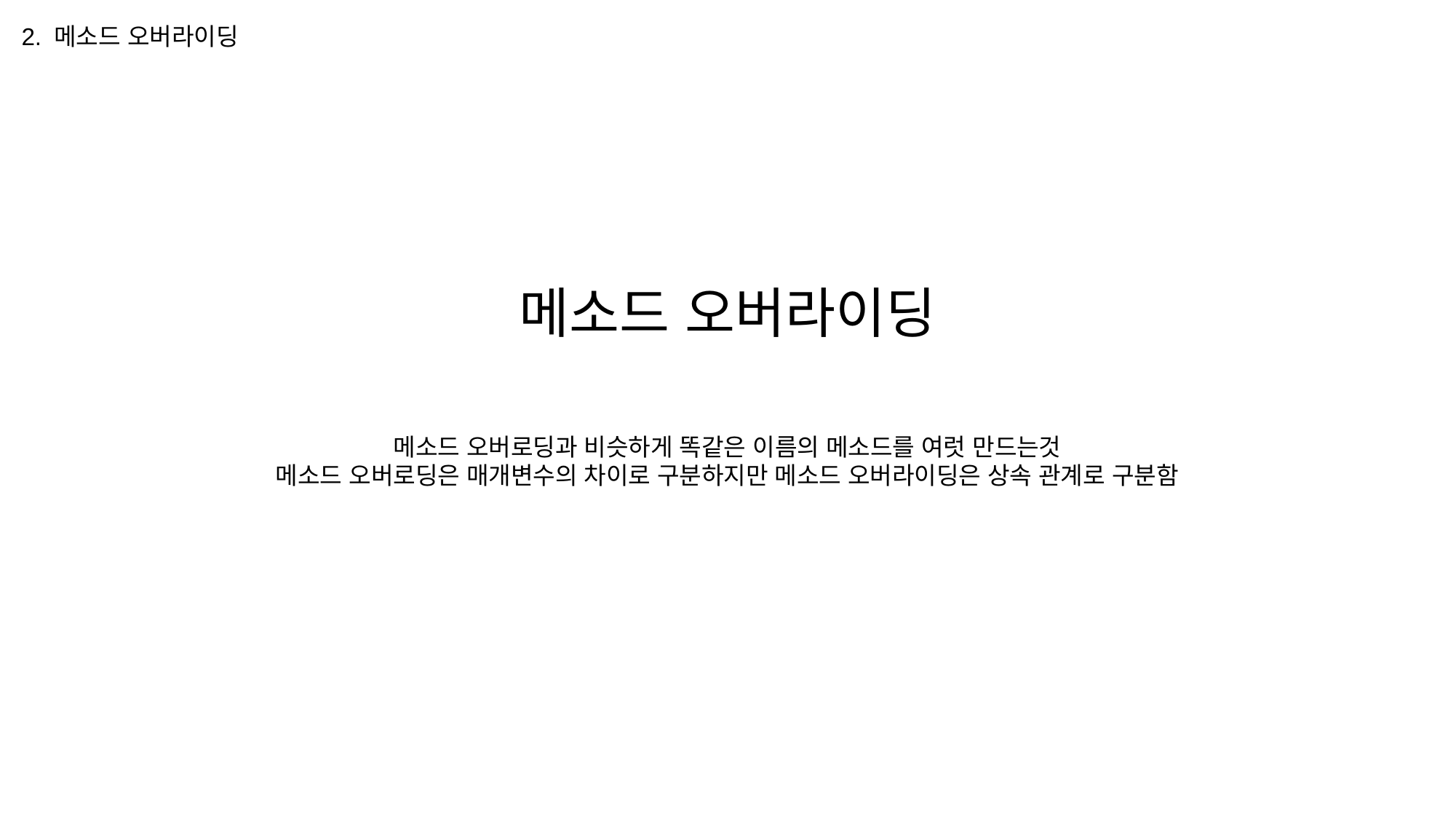

2. 메소드 오버라이딩
메소드 오버라이딩
메소드 오버로딩과 비슷하게 똑같은 이름의 메소드를 여럿 만드는것
메소드 오버로딩은 매개변수의 차이로 구분하지만 메소드 오버라이딩은 상속 관계로 구분함